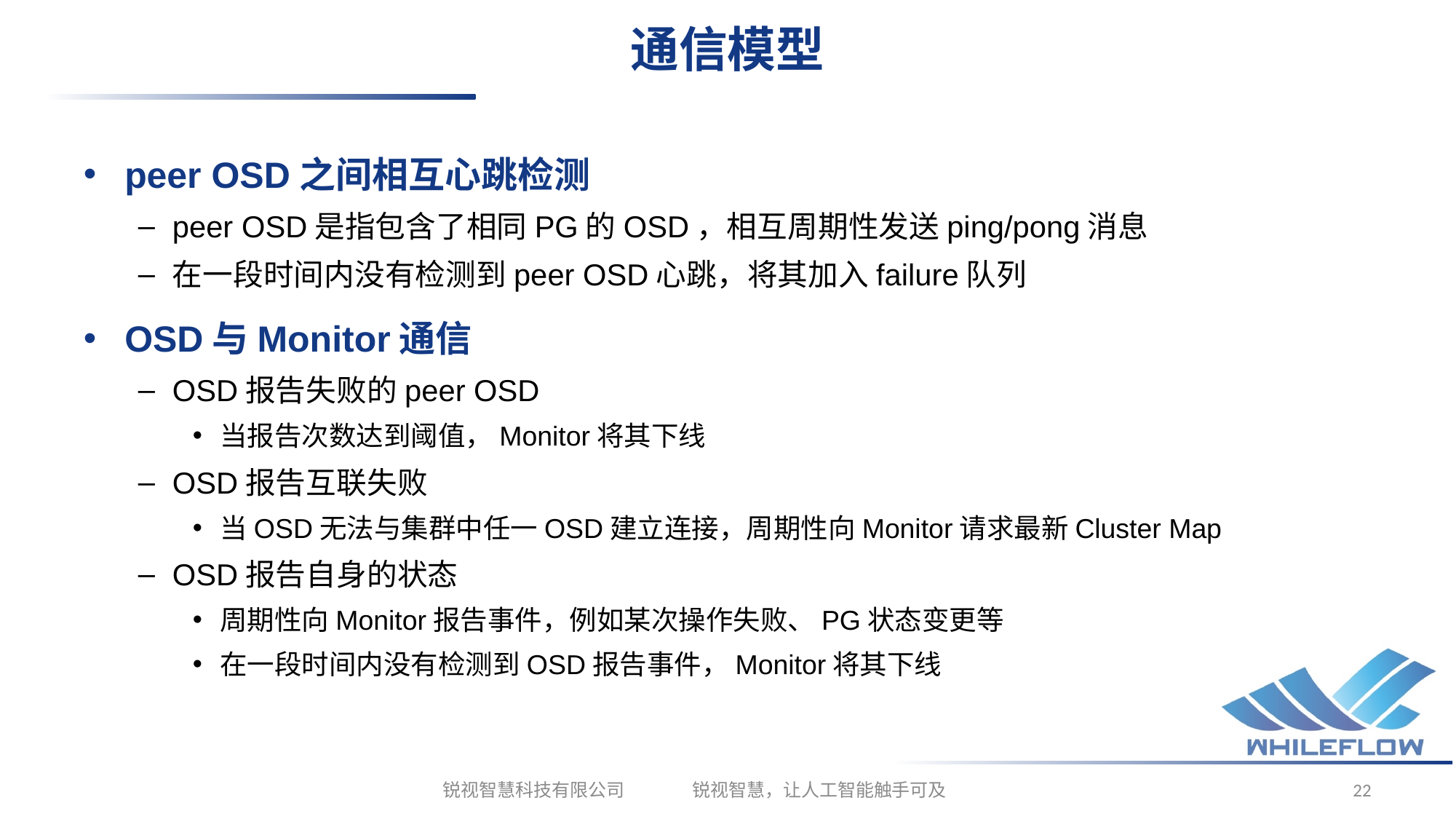

# 通信模型
peer OSD之间相互心跳检测
peer OSD是指包含了相同PG的OSD，相互周期性发送ping/pong消息
在一段时间内没有检测到peer OSD心跳，将其加入failure队列
OSD与Monitor通信
OSD报告失败的peer OSD
当报告次数达到阈值，Monitor将其下线
OSD报告互联失败
当OSD无法与集群中任一OSD建立连接，周期性向Monitor请求最新Cluster Map
OSD报告自身的状态
周期性向Monitor报告事件，例如某次操作失败、PG状态变更等
在一段时间内没有检测到OSD报告事件，Monitor将其下线
锐视智慧科技有限公司            锐视智慧，让人工智能触手可及
22